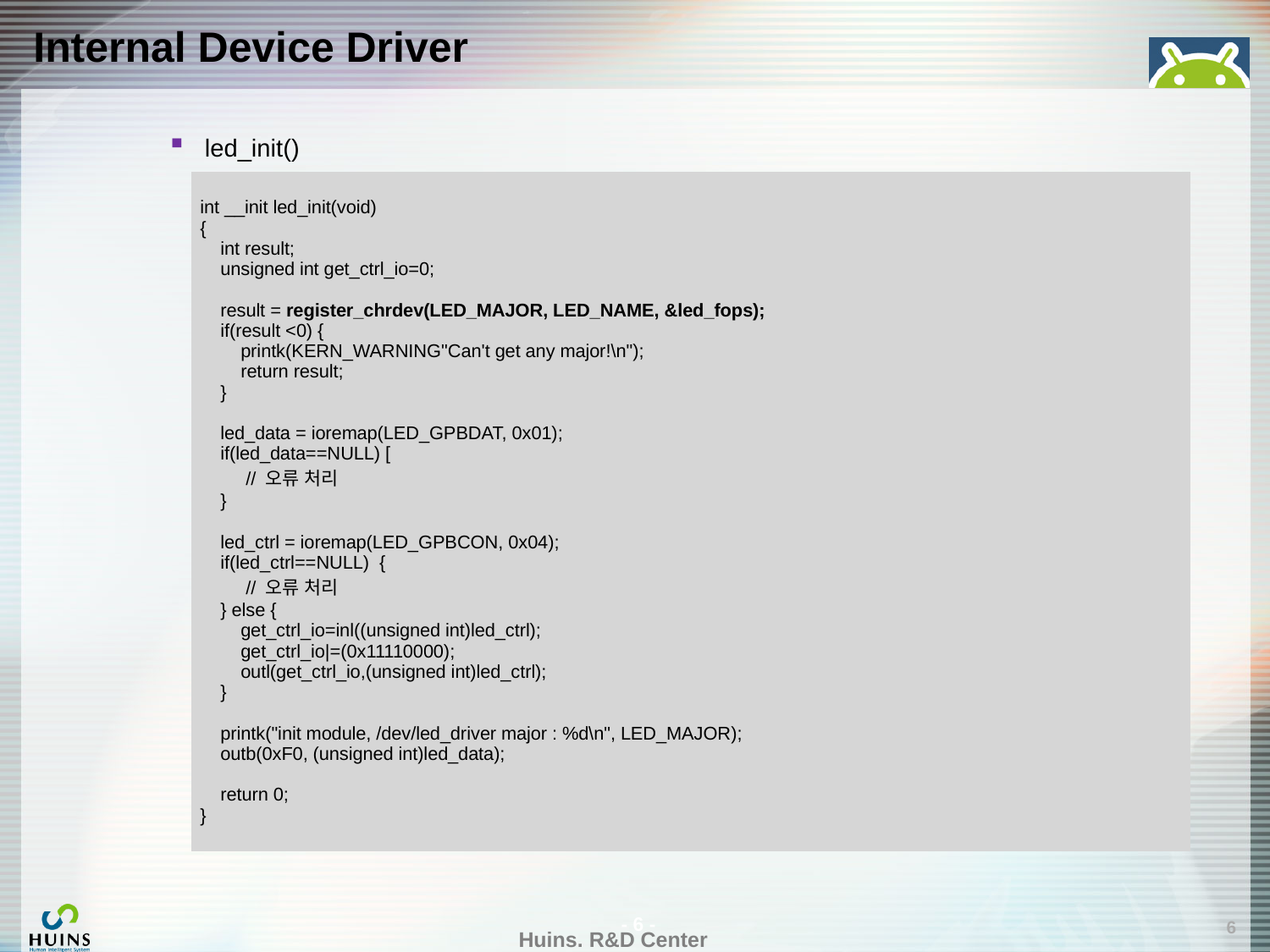

# Internal Device Driver
led_init()

| int \_\_init led\_init(void) { int result; unsigned int get\_ctrl\_io=0; result = register\_chrdev(LED\_MAJOR, LED\_NAME, &led\_fops); if(result <0) { printk(KERN\_WARNING"Can't get any major!\n"); return result; } led\_data = ioremap(LED\_GPBDAT, 0x01); if(led\_data==NULL) [ // 오류 처리 } led\_ctrl = ioremap(LED\_GPBCON, 0x04); if(led\_ctrl==NULL) { // 오류 처리 } else { get\_ctrl\_io=inl((unsigned int)led\_ctrl); get\_ctrl\_io|=(0x11110000); outl(get\_ctrl\_io,(unsigned int)led\_ctrl); } printk("init module, /dev/led\_driver major : %d\n", LED\_MAJOR); outb(0xF0, (unsigned int)led\_data); return 0; } |
| --- |
6